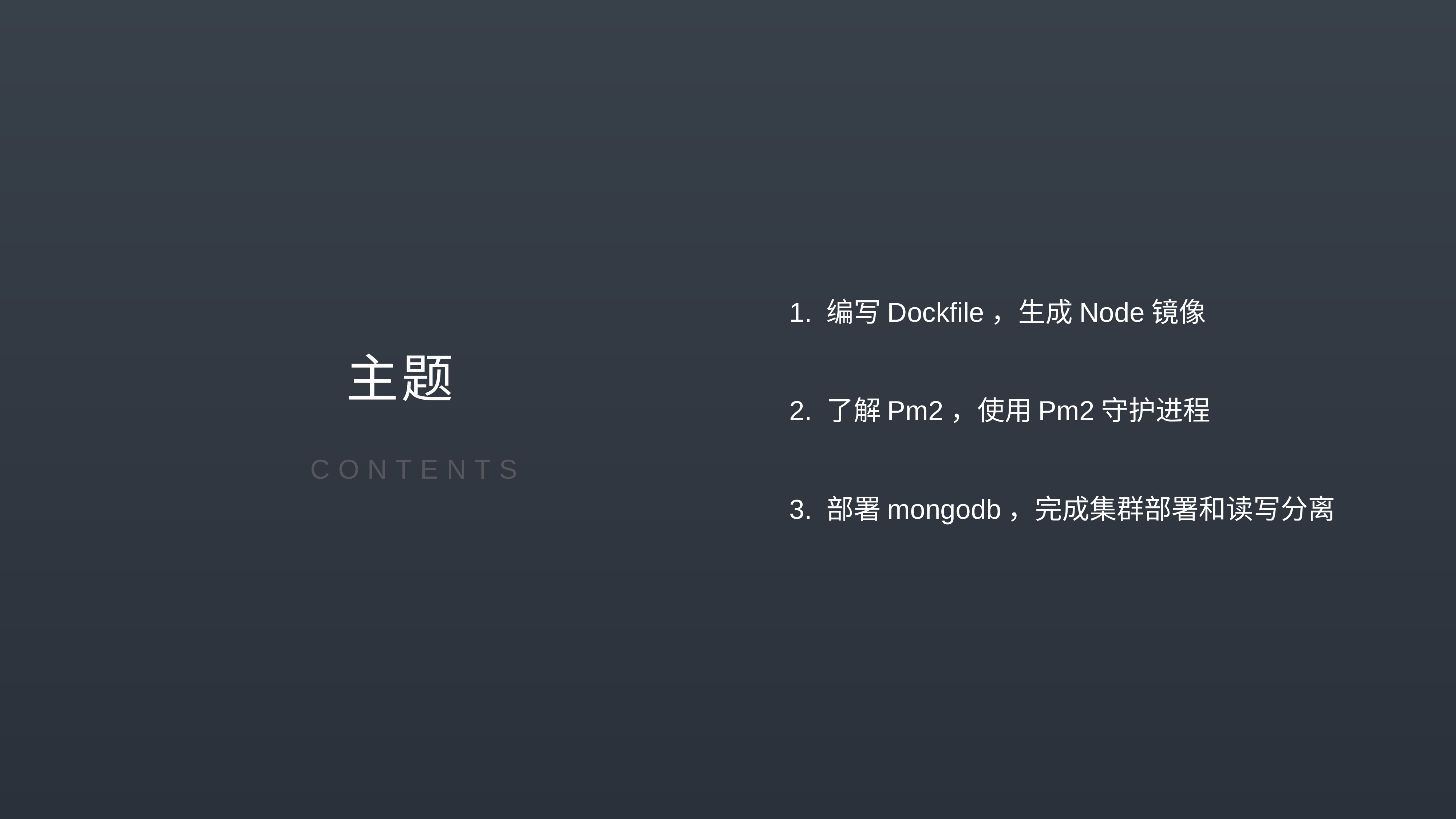

1. 编写Dockfile，生成Node镜像

2. 了解Pm2，使用Pm2守护进程

3. 部署mongodb，完成集群部署和读写分离
主题
CONTENTS